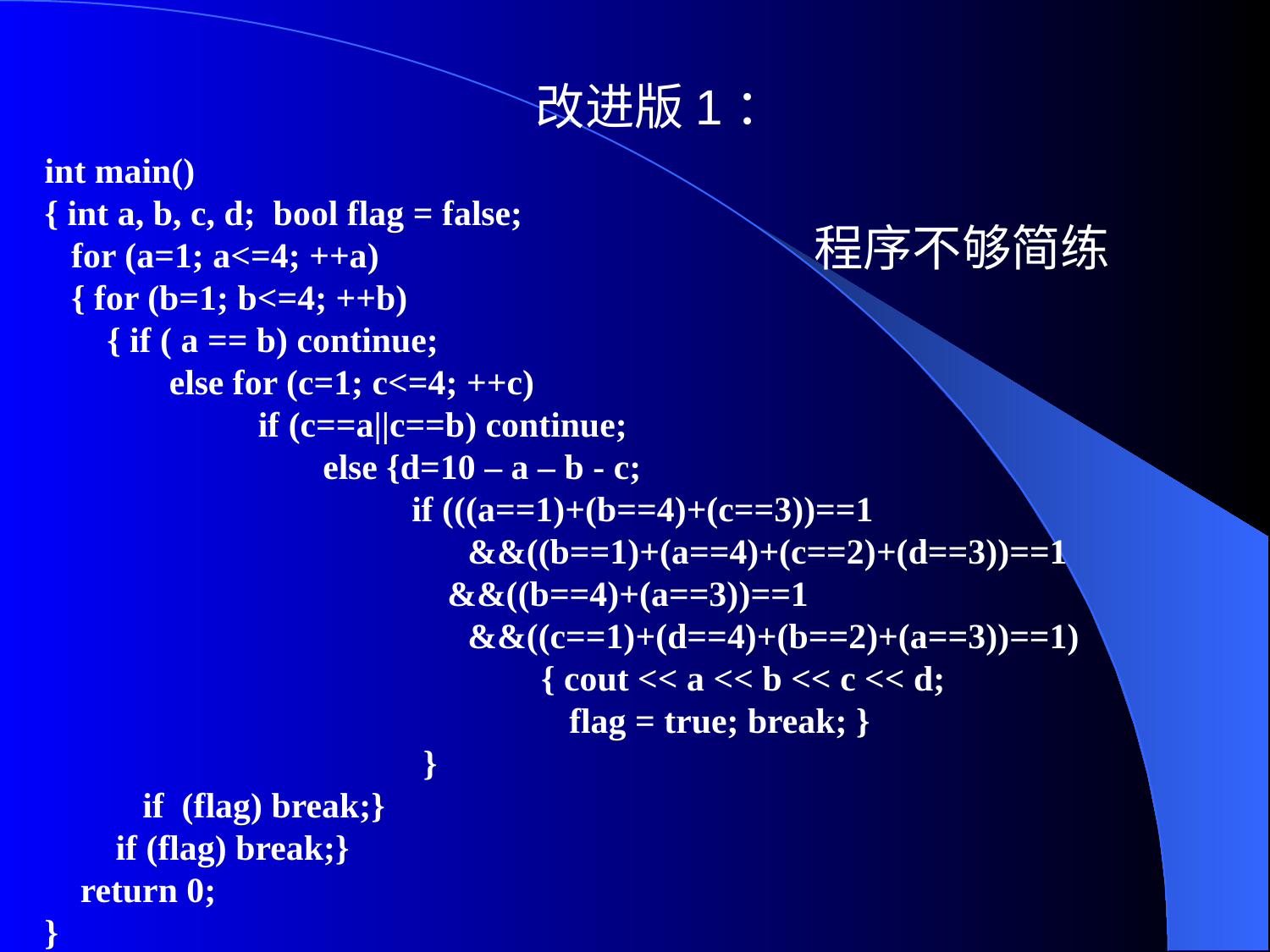

改进版1：
int main()
{ int a, b, c, d;  bool flag = false;
   for (a=1; a<=4; ++a)
   { for (b=1; b<=4; ++b)
       { if ( a == b) continue;
              else for (c=1; c<=4; ++c)
                        if (c==a||c==b) continue;
    	                 else {d=10 – a – b - c;
	                           if (((a==1)+(b==4)+(c==3))==1
		                   &&((b==1)+(a==4)+(c==2)+(d==3))==1
	                               &&((b==4)+(a==3))==1
 		                   &&((c==1)+(d==4)+(b==2)+(a==3))==1)
			             { cout << a << b << c << d;
                                                           flag = true; break; }
		              }
           if  (flag) break;}
        if (flag) break;}
    return 0;
}
程序不够简练